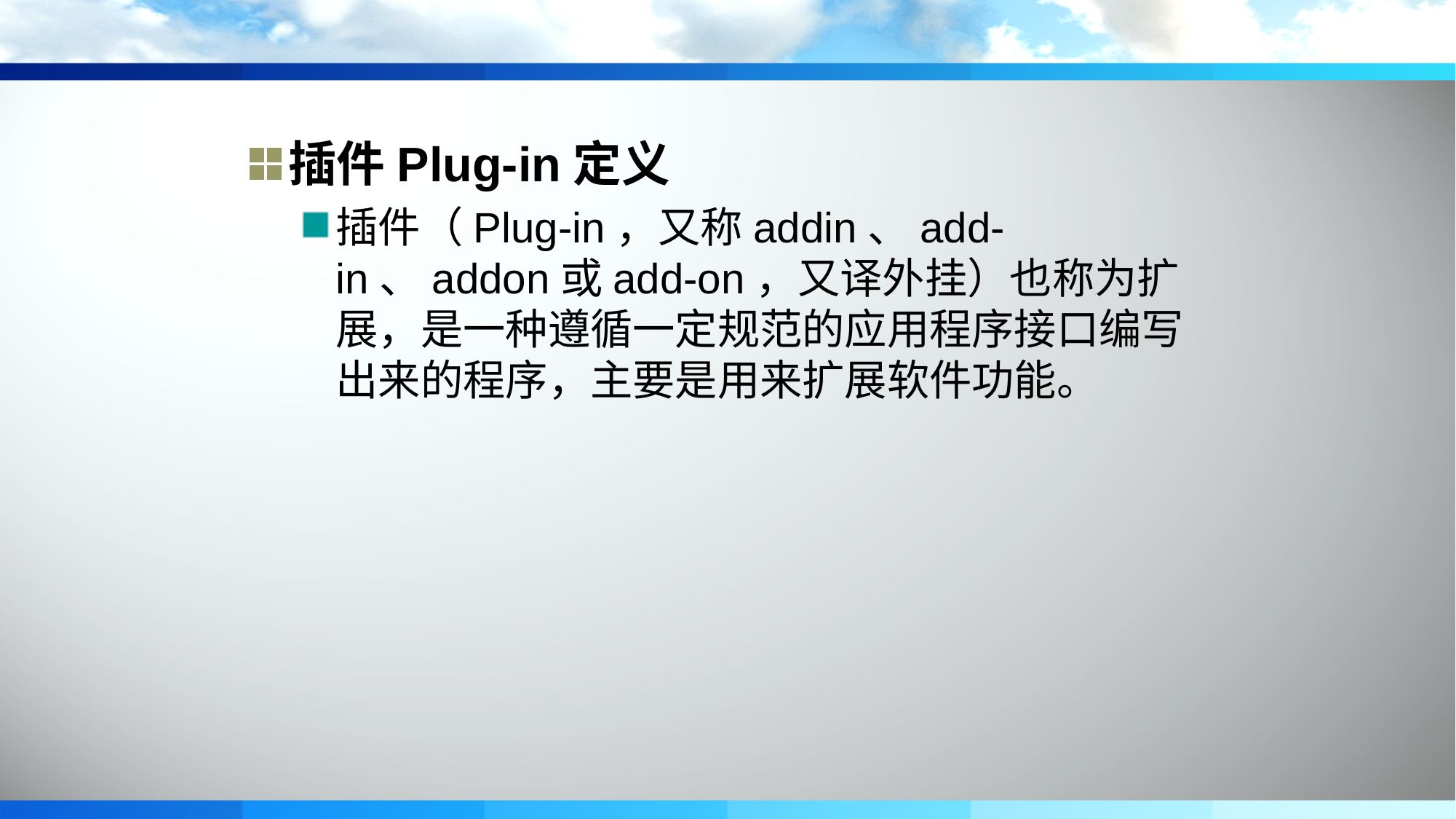

插件Plug-in定义
插件（Plug-in，又称addin、add-in、addon或add-on，又译外挂）也称为扩展，是一种遵循一定规范的应用程序接口编写出来的程序，主要是用来扩展软件功能。